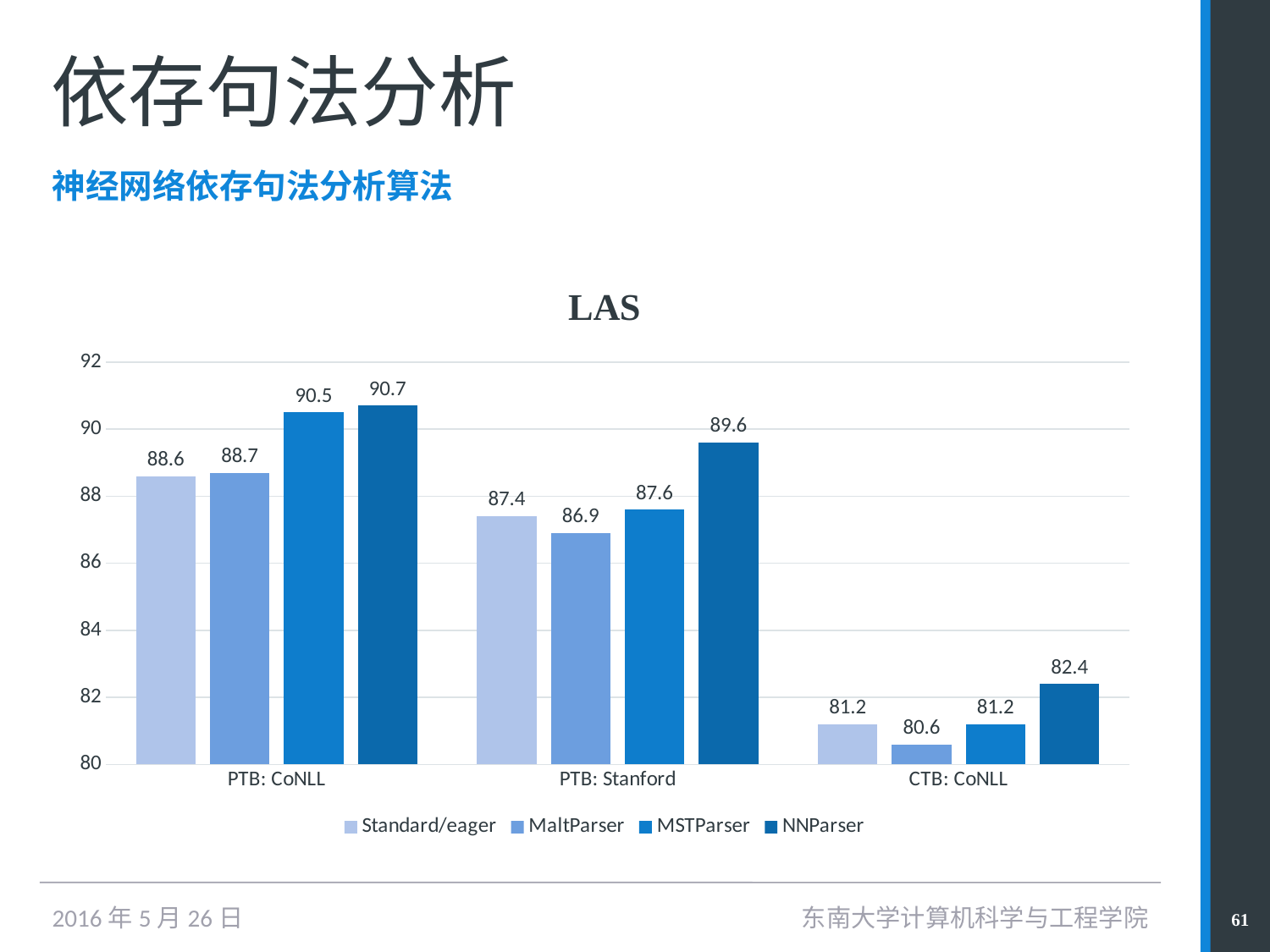

# 依存句法分析
神经网络依存句法分析算法

### Chart: LAS

| Category | Standard/eager | MaltParser | MSTParser | NNParser |
|---|---|---|---|---|
| PTB: CoNLL | 88.6 | 88.7 | 90.5 | 90.7 |
| PTB: Stanford | 87.4 | 86.9 | 87.6 | 89.6 |
| CTB: CoNLL | 81.2 | 80.6 | 81.2 | 82.4 |
东南大学计算机科学与工程学院
61